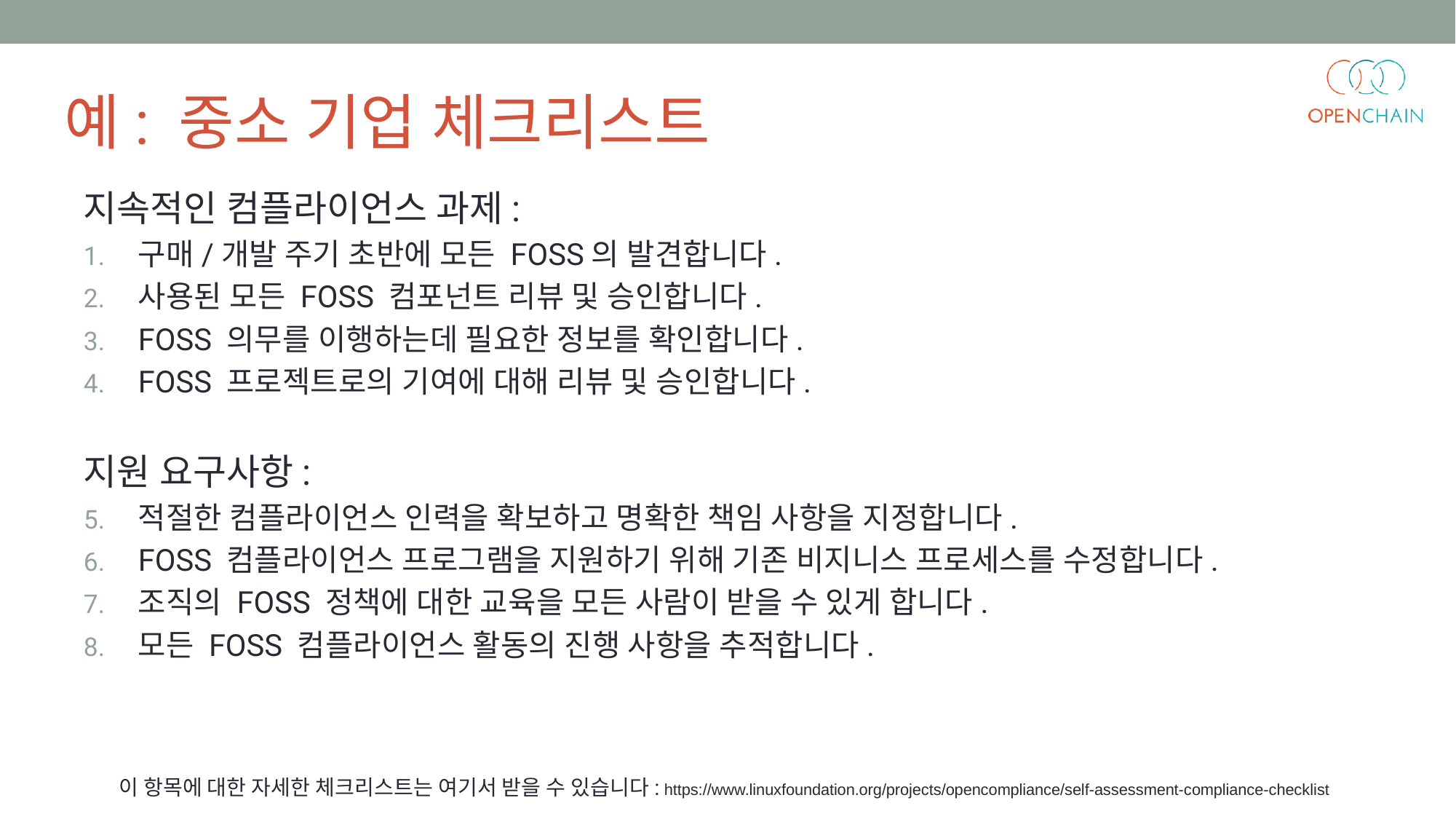

# 예: 중소 기업 체크리스트
지속적인 컴플라이언스 과제:
구매/개발 주기 초반에 모든 FOSS의 발견합니다.
사용된 모든 FOSS 컴포넌트 리뷰 및 승인합니다.
FOSS 의무를 이행하는데 필요한 정보를 확인합니다.
FOSS 프로젝트로의 기여에 대해 리뷰 및 승인합니다.

지원 요구사항:
적절한 컴플라이언스 인력을 확보하고 명확한 책임 사항을 지정합니다.
FOSS 컴플라이언스 프로그램을 지원하기 위해 기존 비지니스 프로세스를 수정합니다.
조직의 FOSS 정책에 대한 교육을 모든 사람이 받을 수 있게 합니다.
모든 FOSS 컴플라이언스 활동의 진행 사항을 추적합니다.

이 항목에 대한 자세한 체크리스트는 여기서 받을 수 있습니다: https://www.linuxfoundation.org/projects/opencompliance/self-assessment-compliance-checklist